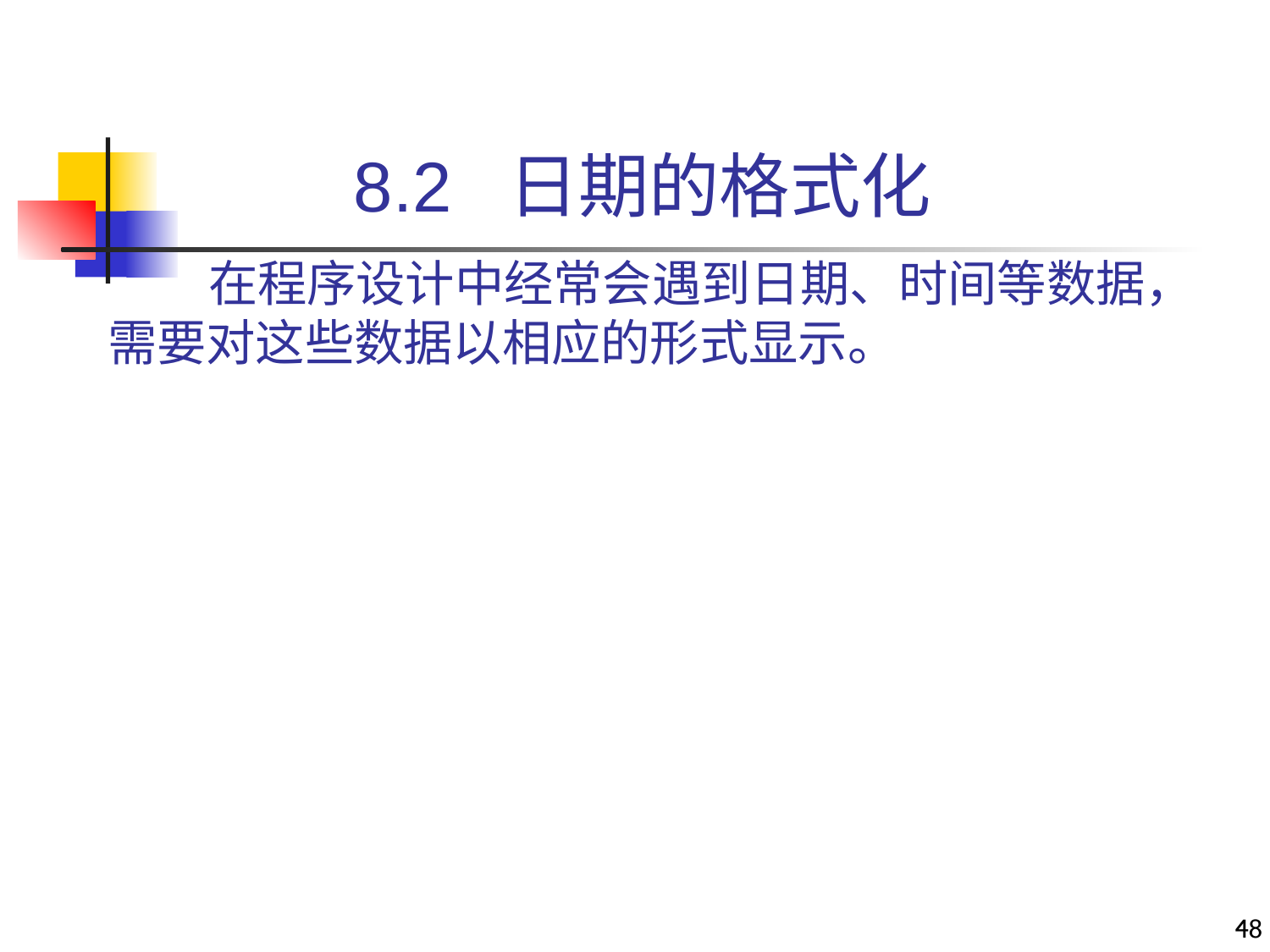

# 8.2  日期的格式化
在程序设计中经常会遇到日期、时间等数据，需要对这些数据以相应的形式显示。
48